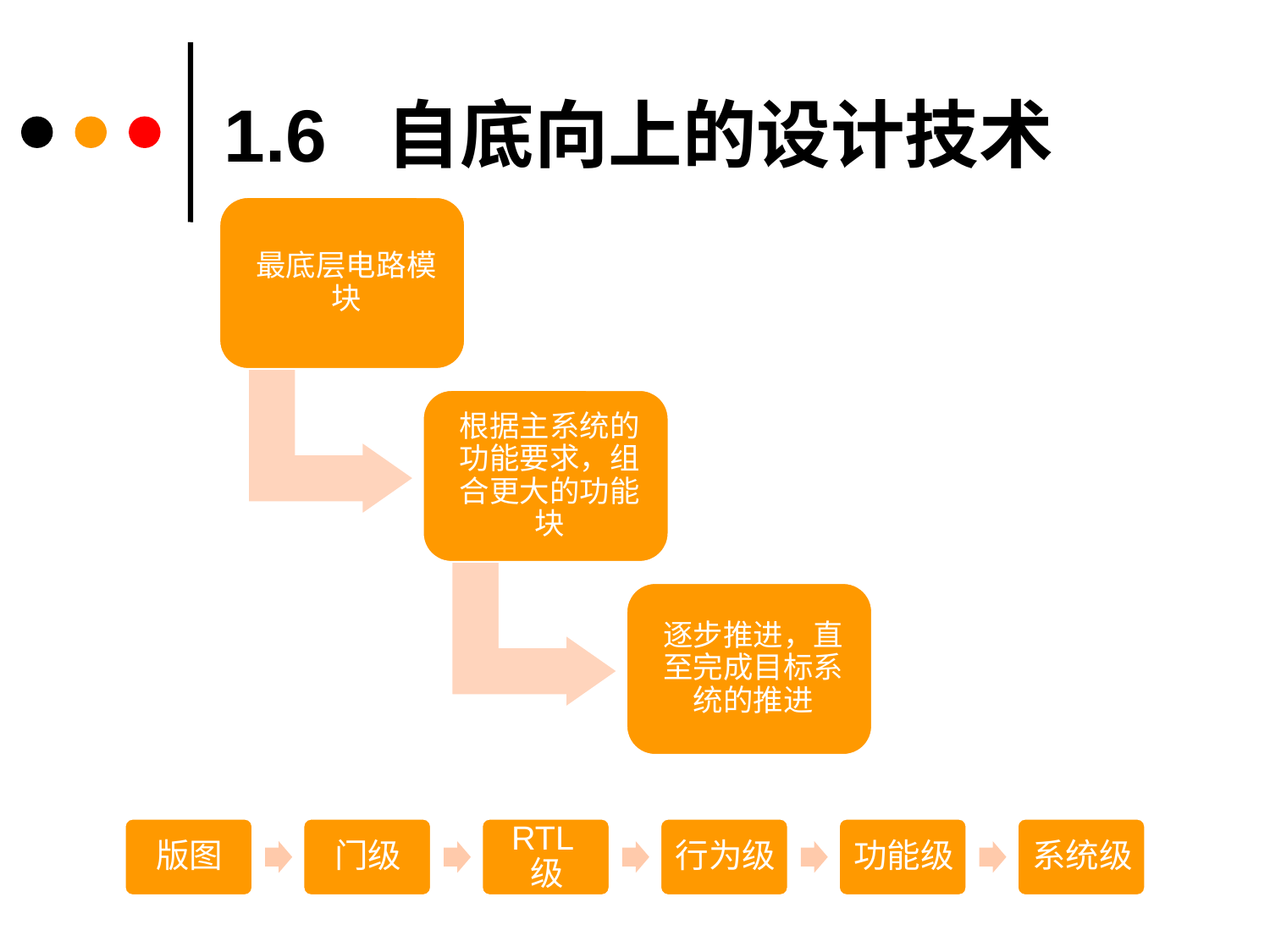

# 1.6  自底向上的设计技术
最底层电路模块

根据主系统的功能要求，组合更大的功能块

逐步推进，直至完成目标系统的推进

版图

门级

RTL级

行为级

功能级

系统级